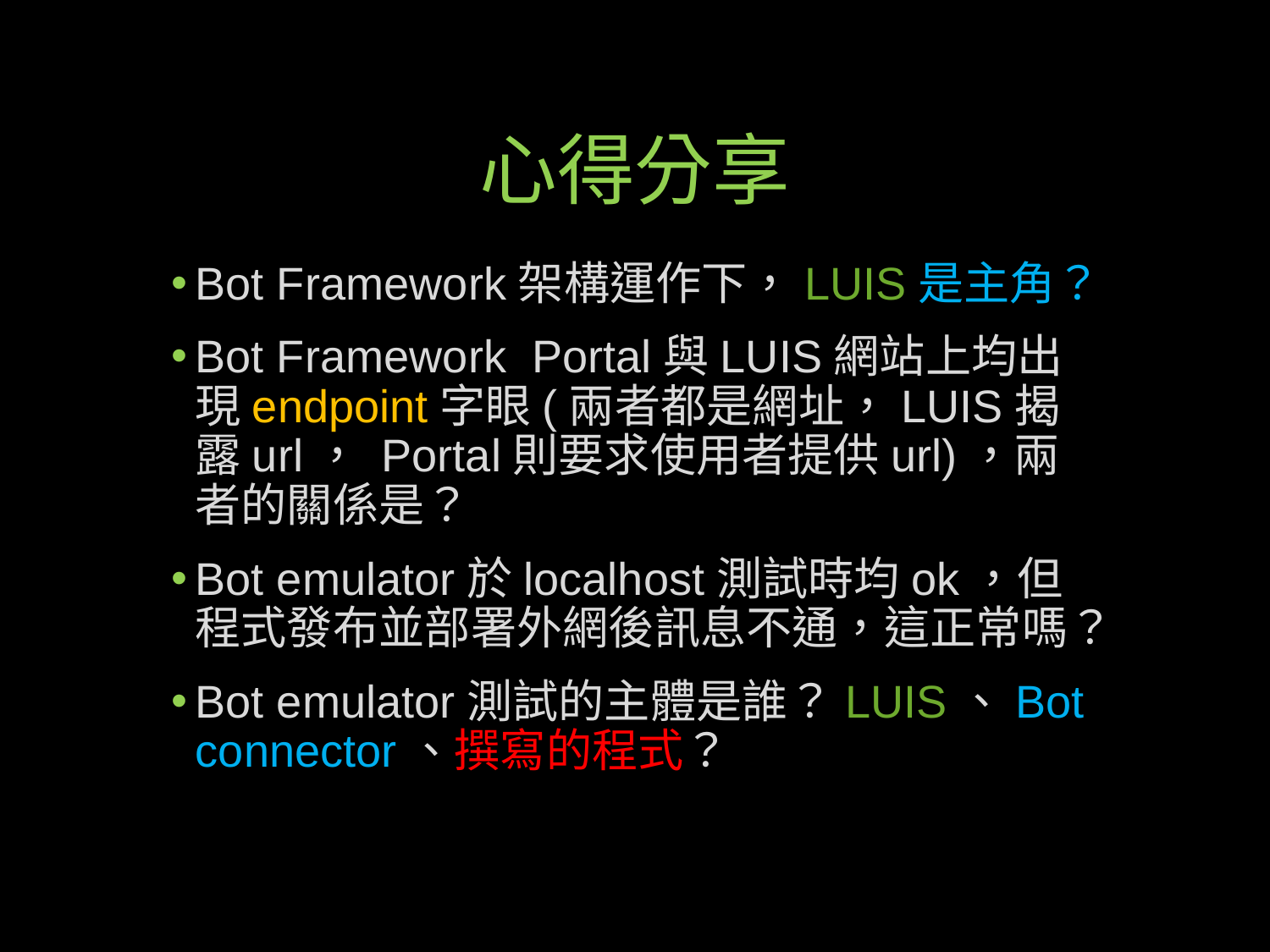

# 心得分享
Bot Framework架構運作下，LUIS是主角？
Bot Framework  Portal與LUIS網站上均出現endpoint字眼(兩者都是網址，LUIS揭露url， Portal則要求使用者提供url)，兩者的關係是？
Bot emulator於localhost測試時均ok，但程式發布並部署外網後訊息不通，這正常嗎？
Bot emulator測試的主體是誰？LUIS、Bot  connector、撰寫的程式？